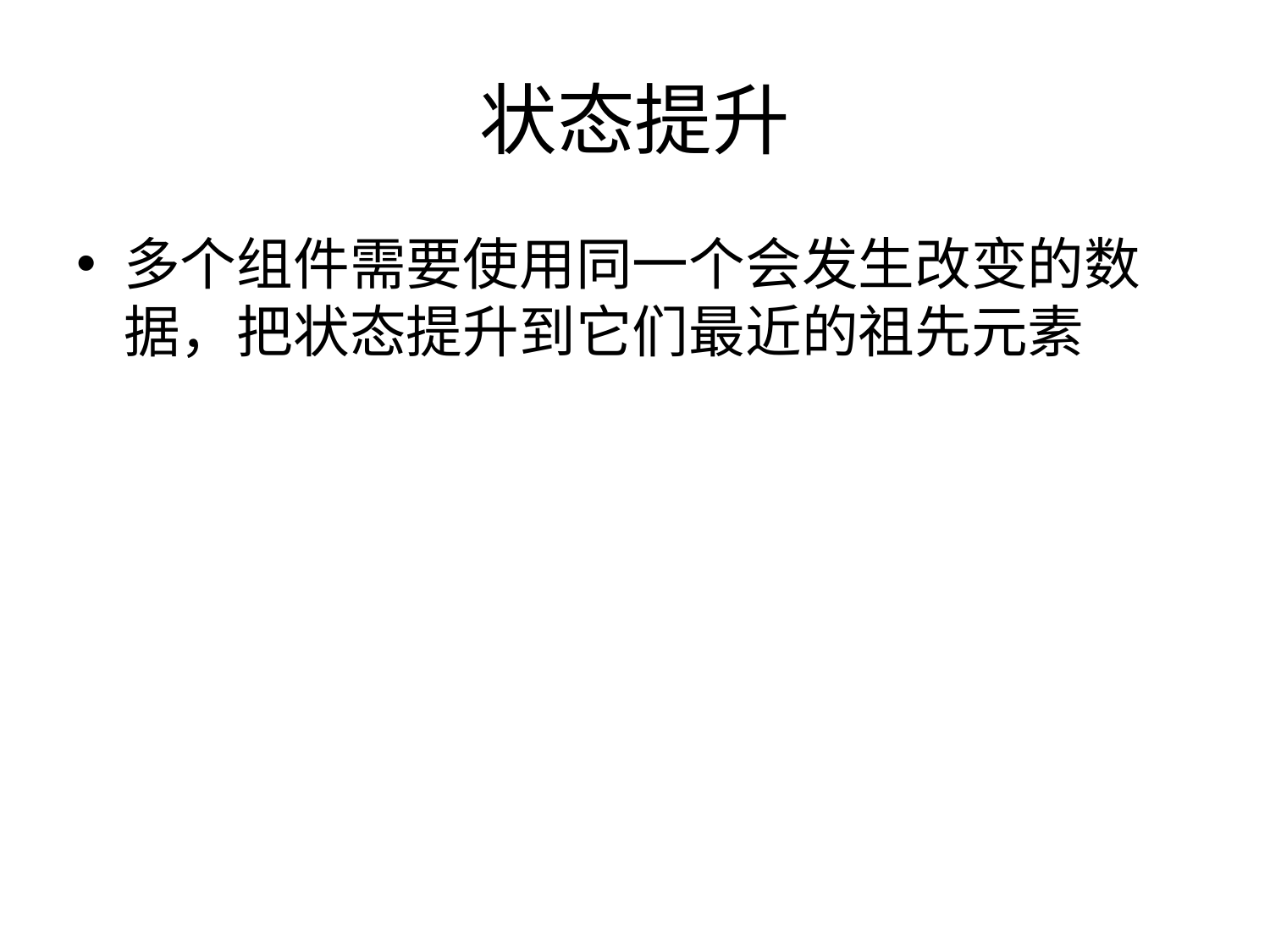

# 状态提升
多个组件需要使用同一个会发生改变的数据，把状态提升到它们最近的祖先元素